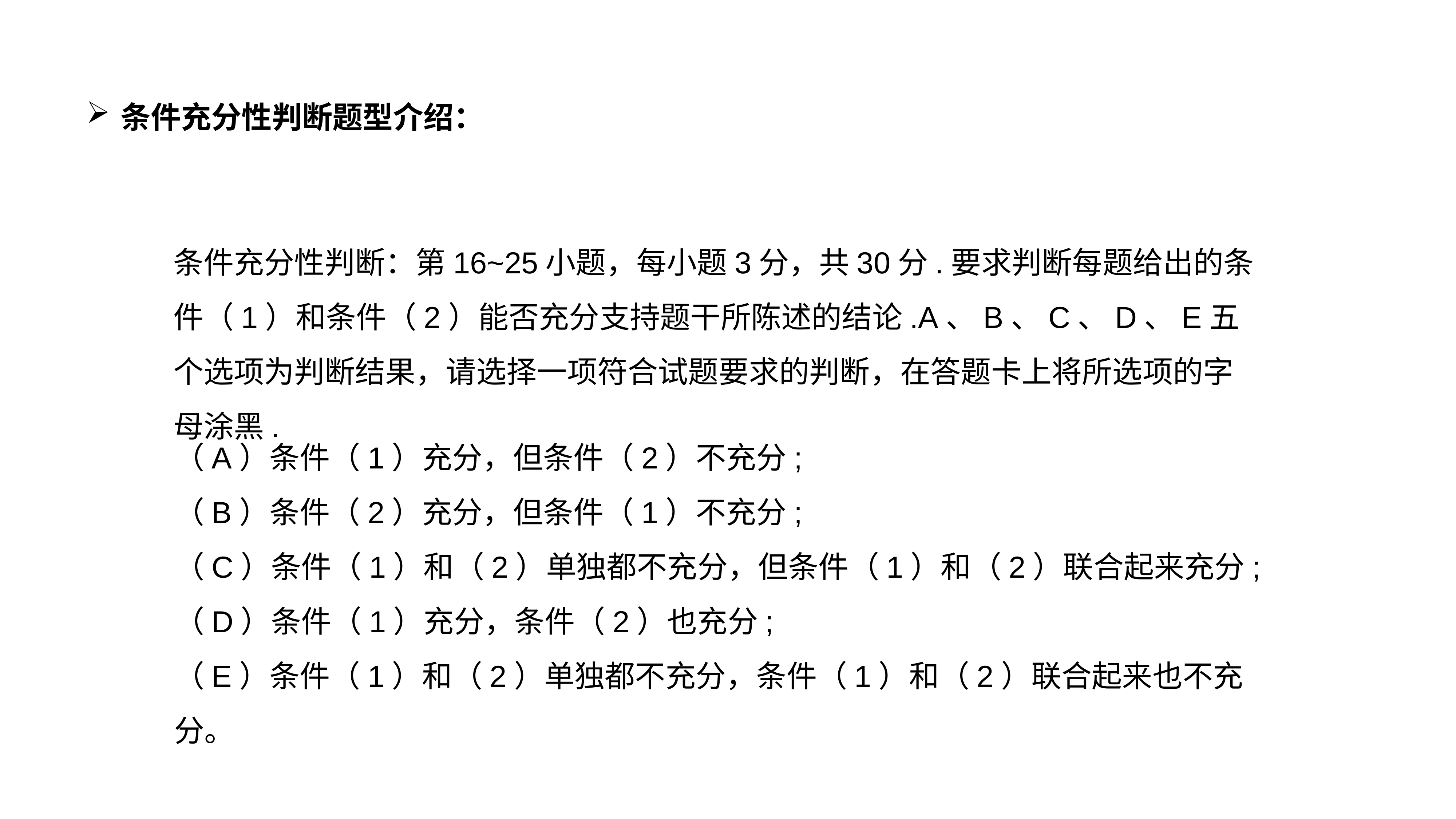

条件充分性判断题型介绍：
条件充分性判断：第16~25小题，每小题3分，共30分.要求判断每题给出的条件（1）和条件（2）能否充分支持题干所陈述的结论.A、B、C、D、E五个选项为判断结果，请选择一项符合试题要求的判断，在答题卡上将所选项的字母涂黑.
（A）条件（1）充分，但条件（2）不充分;
（B）条件（2）充分，但条件（1）不充分;
（C）条件（1）和（2）单独都不充分，但条件（1）和（2）联合起来充分;
（D）条件（1）充分，条件（2）也充分;
（E）条件（1）和（2）单独都不充分，条件（1）和（2）联合起来也不充分。